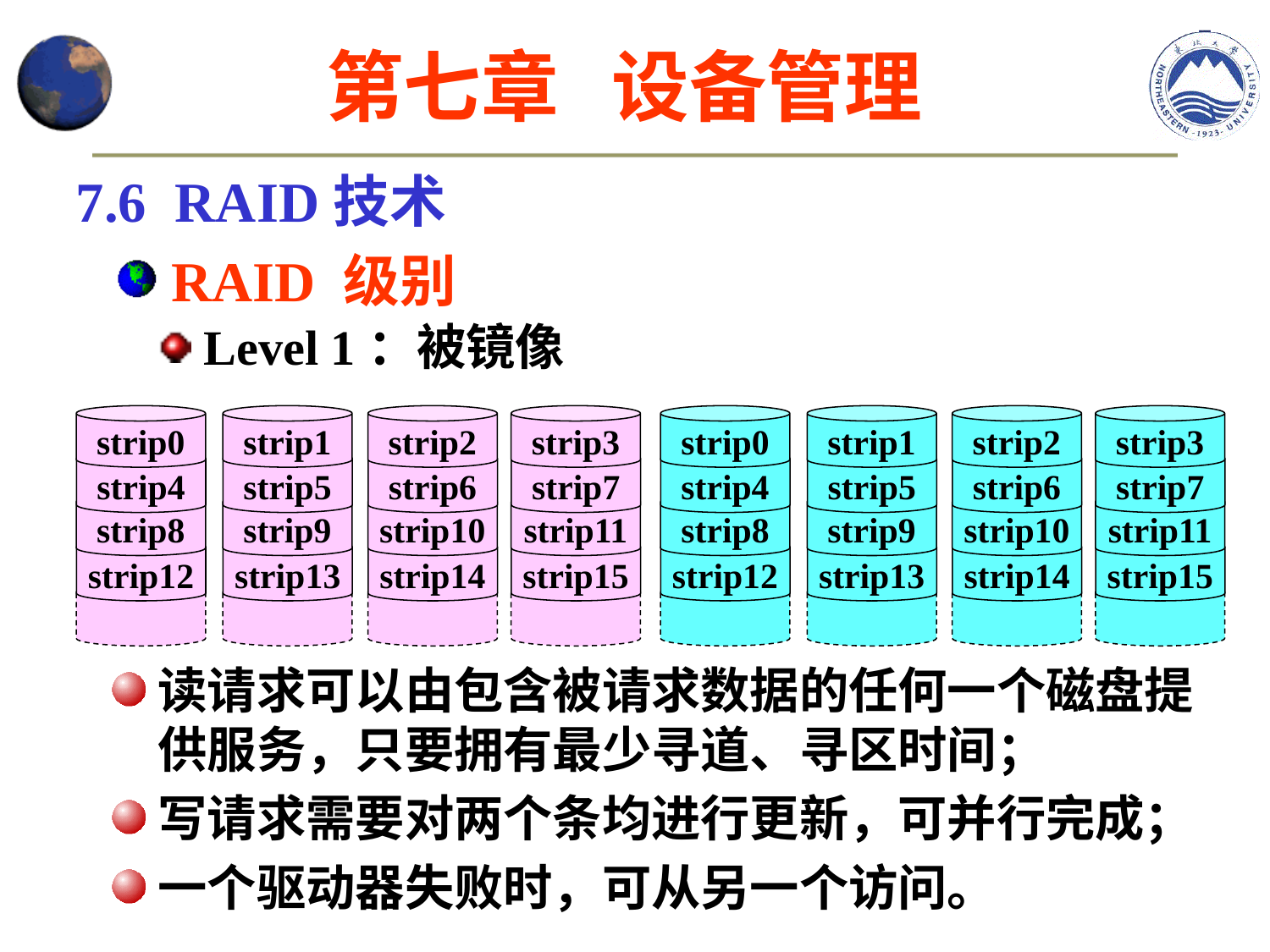

第七章   设备管理
7.6  RAID技术
 RAID 级别
Level 1：被镜像
strip0
strip1
strip2
strip3
strip4
strip5
strip6
strip7
strip8
strip9
strip10
strip11
strip12
strip13
strip14
strip15

strip0
strip1
strip2
strip3
strip4
strip5
strip6
strip7
strip8
strip9
strip10
strip11
strip12
strip13
strip14
strip15

读请求可以由包含被请求数据的任何一个磁盘提供服务，只要拥有最少寻道、寻区时间；
写请求需要对两个条均进行更新，可并行完成；
一个驱动器失败时，可从另一个访问。